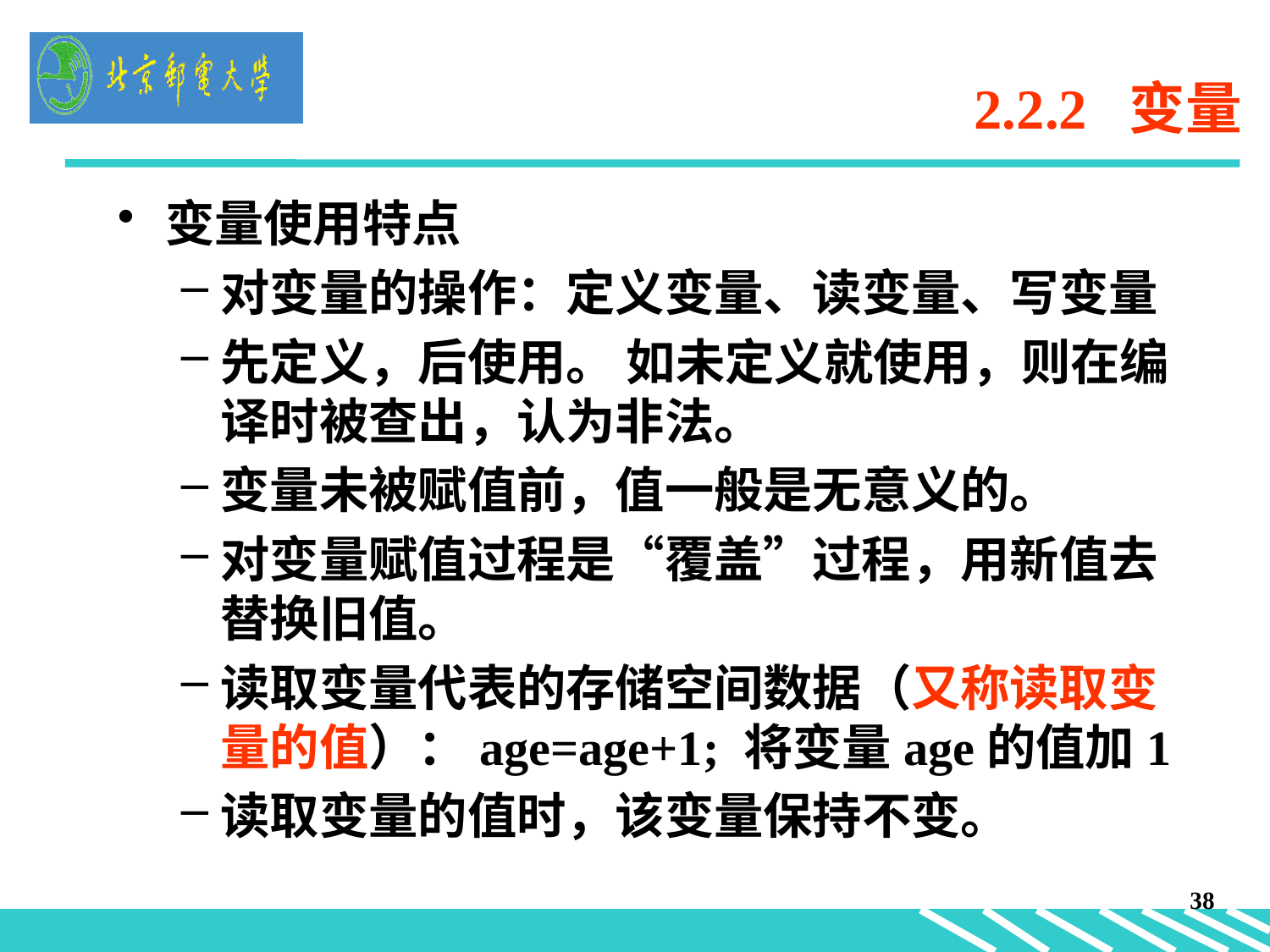

# 2.2.2  变量
变量使用特点
对变量的操作：定义变量、读变量、写变量
先定义，后使用。 如未定义就使用，则在编译时被查出，认为非法。
变量未被赋值前，值一般是无意义的。
对变量赋值过程是“覆盖”过程，用新值去替换旧值。
读取变量代表的存储空间数据（又称读取变量的值）：age=age+1; 将变量age的值加1
读取变量的值时，该变量保持不变。

38